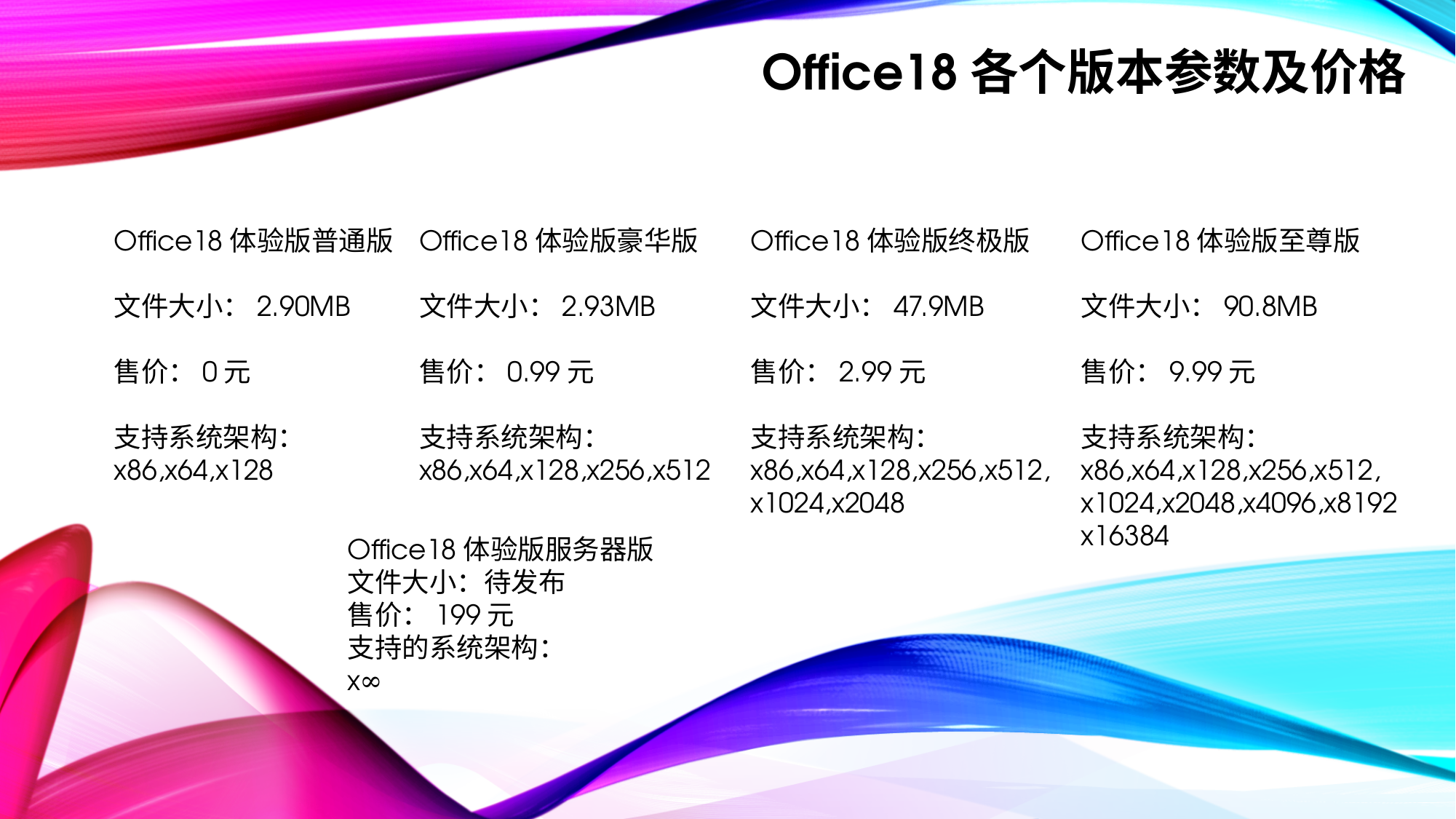

Office18各个版本参数及价格
Office18体验版豪华版

文件大小：2.93MB

售价：0.99元

支持系统架构：x86,x64,x128,x256,x512
Office18体验版终极版

文件大小：47.9MB

售价：2.99元

支持系统架构：x86,x64,x128,x256,x512,
x1024,x2048
Office18体验版至尊版

文件大小：90.8MB

售价：9.99元

支持系统架构：x86,x64,x128,x256,x512,
x1024,x2048,x4096,x8192
x16384
Office18体验版普通版

文件大小：2.90MB

售价：0元

支持系统架构：x86,x64,x128
Office18体验版服务器版
文件大小：待发布
售价：199元
支持的系统架构：
x∞